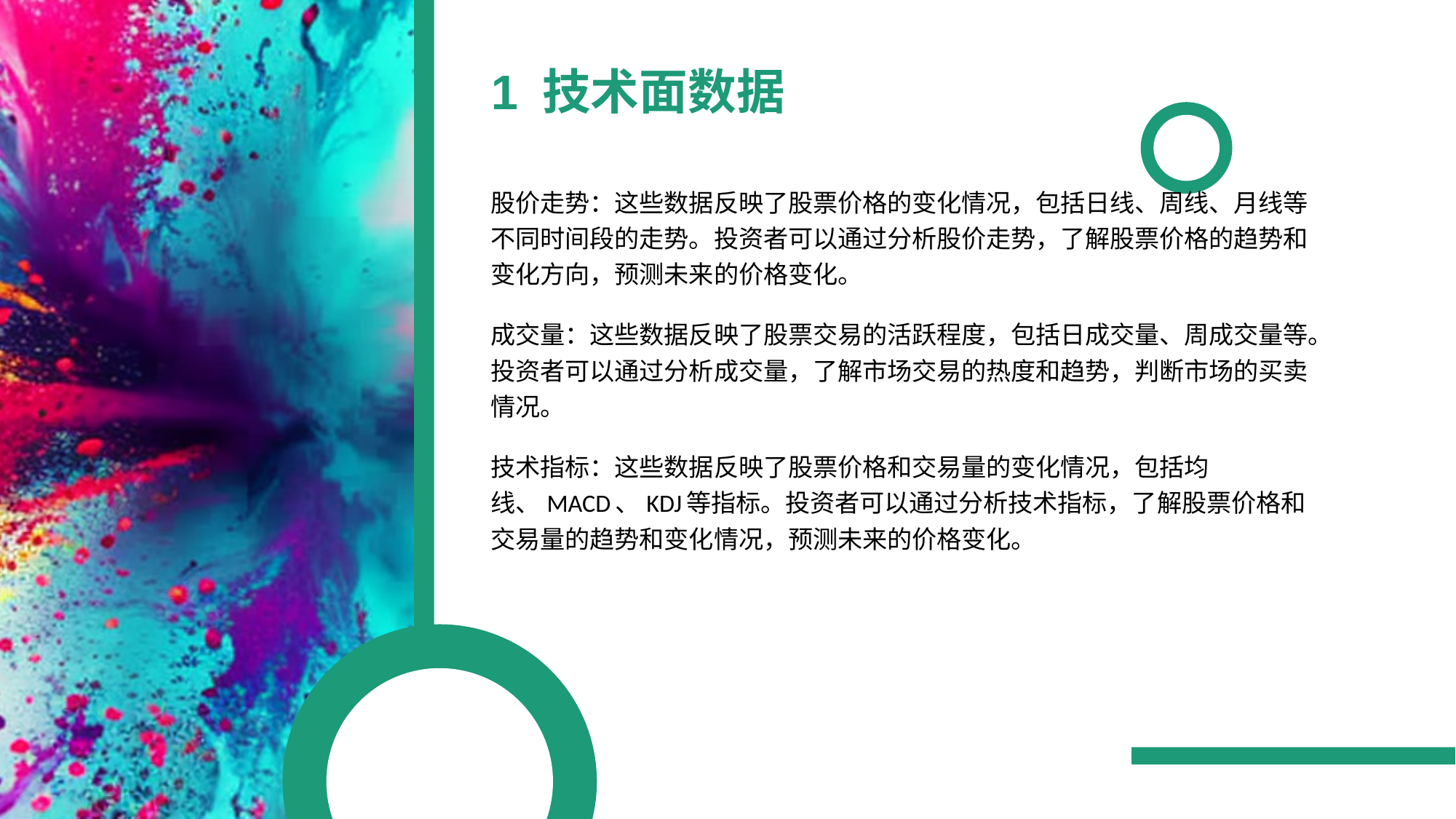

1 技术面数据

股价走势：这些数据反映了股票价格的变化情况，包括日线、周线、月线等不同时间段的走势。投资者可以通过分析股价走势，了解股票价格的趋势和变化方向，预测未来的价格变化。

成交量：这些数据反映了股票交易的活跃程度，包括日成交量、周成交量等。投资者可以通过分析成交量，了解市场交易的热度和趋势，判断市场的买卖情况。

技术指标：这些数据反映了股票价格和交易量的变化情况，包括均线、MACD、KDJ等指标。投资者可以通过分析技术指标，了解股票价格和交易量的趋势和变化情况，预测未来的价格变化。